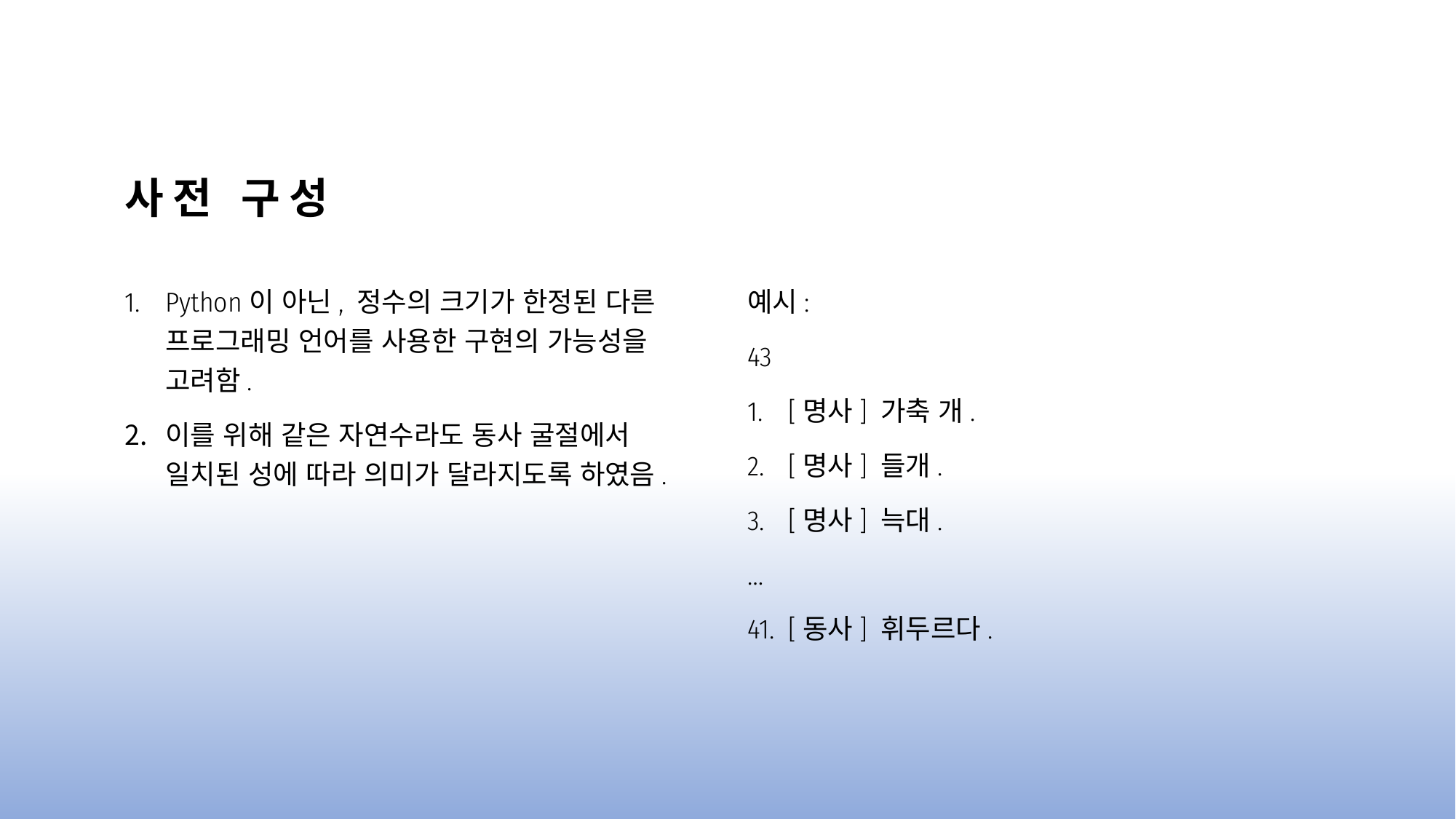

# 사전 구성
예시:
43
[명사] 가축 개.
[명사] 들개.
[명사] 늑대.
…
[동사] 휘두르다.
Python이 아닌, 정수의 크기가 한정된 다른 프로그래밍 언어를 사용한 구현의 가능성을 고려함.
이를 위해 같은 자연수라도 동사 굴절에서 일치된 성에 따라 의미가 달라지도록 하였음.